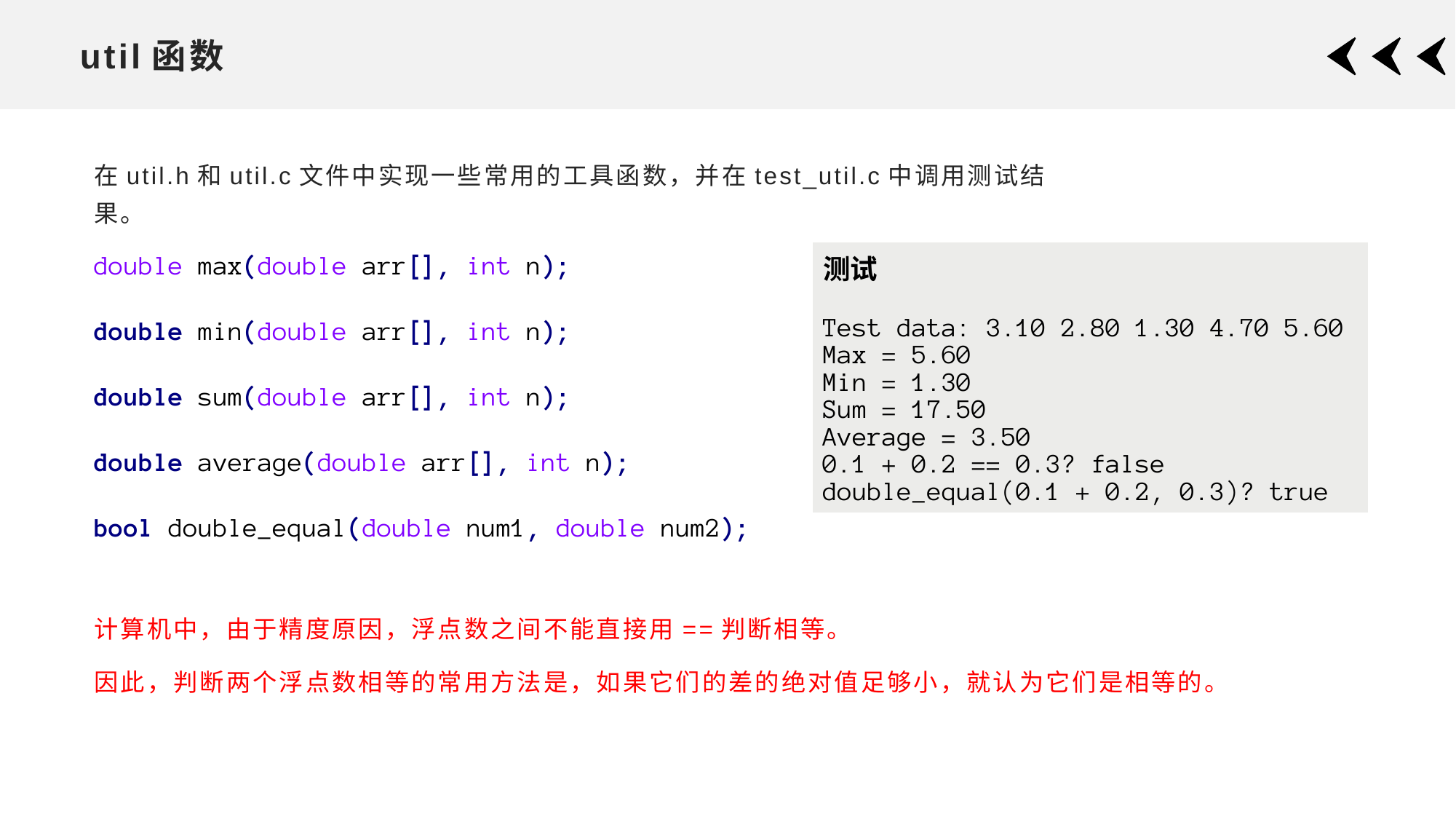

# util函数
在util.h和util.c文件中实现一些常用的工具函数，并在test_util.c中调用测试结果。
double max(double arr[], int n); double min(double arr[], int n); double sum(double arr[], int n); double average(double arr[], int n); bool double_equal(double num1, double num2);
| 测试 Test data: 3.10 2.80 1.30 4.70 5.60 Max = 5.60 Min = 1.30 Sum = 17.50 Average = 3.50 0.1 + 0.2 == 0.3? false double\_equal(0.1 + 0.2, 0.3)? true |
| --- |
计算机中，由于精度原因，浮点数之间不能直接用==判断相等。
因此，判断两个浮点数相等的常用方法是，如果它们的差的绝对值足够小，就认为它们是相等的。